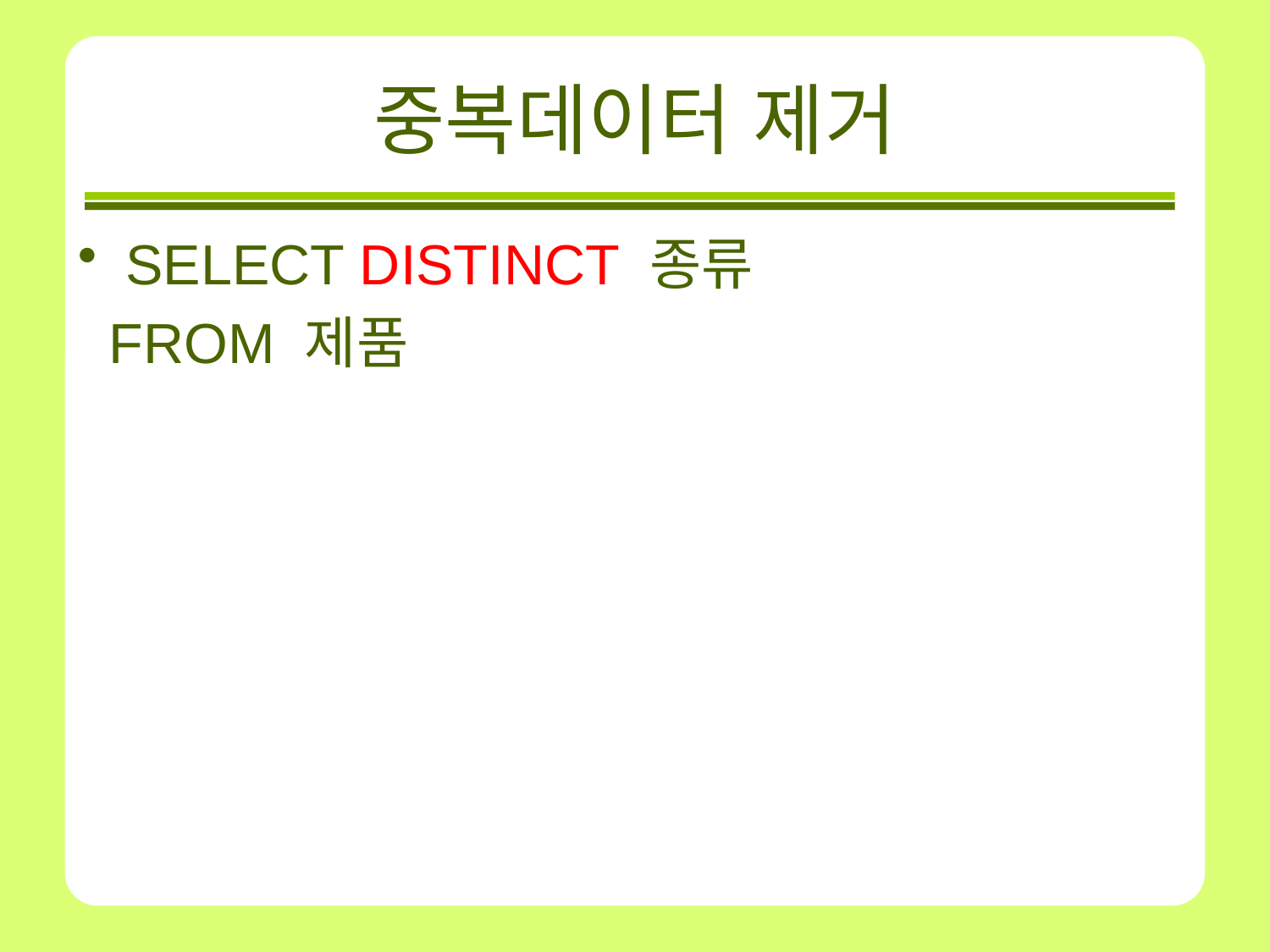

# 중복데이터 제거
SELECT DISTINCT 종류
  FROM 제품